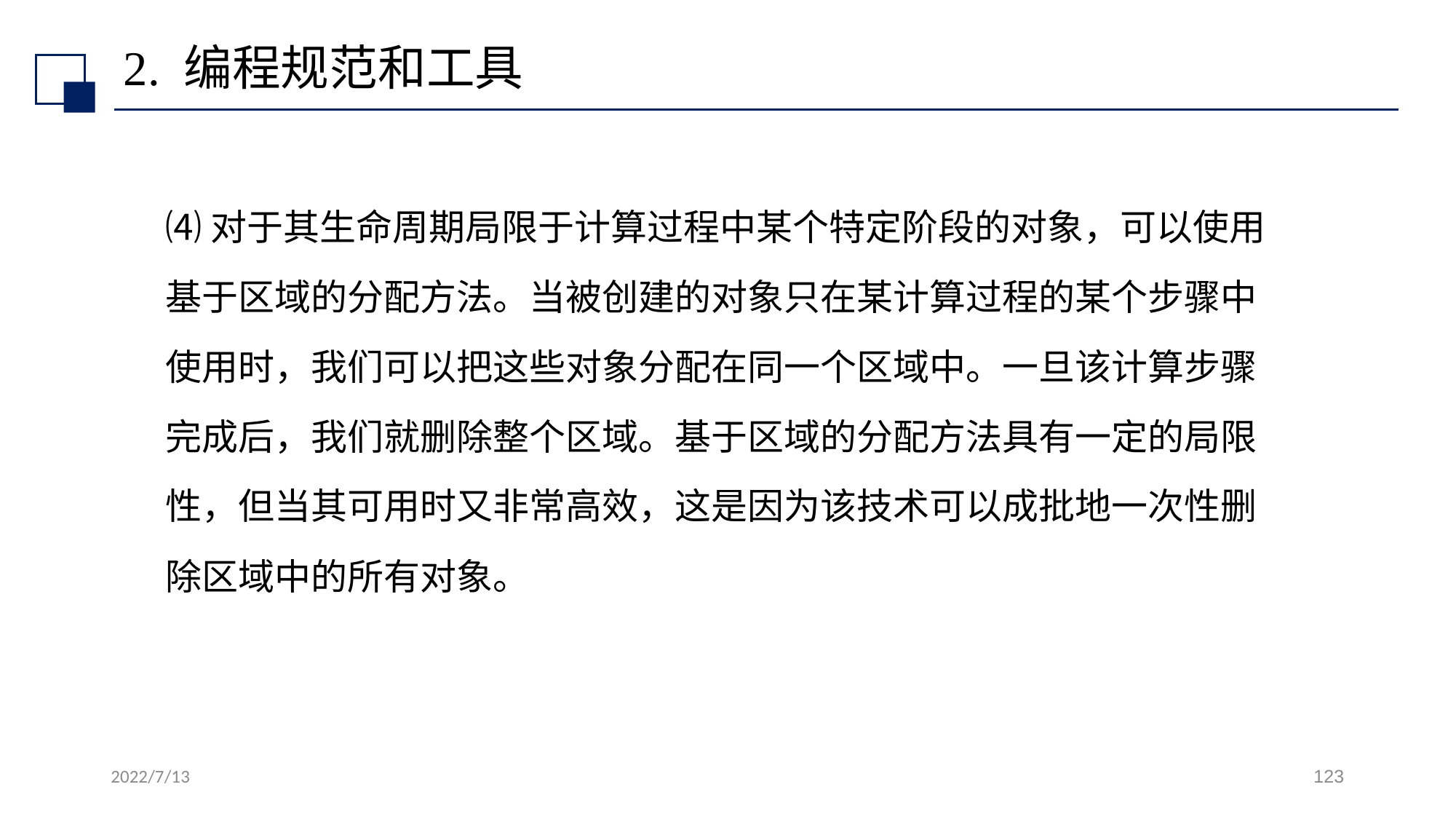

# 2. 编程规范和工具
⑷对于其生命周期局限于计算过程中某个特定阶段的对象，可以使用基于区域的分配方法。当被创建的对象只在某计算过程的某个步骤中使用时，我们可以把这些对象分配在同一个区域中。一旦该计算步骤完成后，我们就删除整个区域。基于区域的分配方法具有一定的局限性，但当其可用时又非常高效，这是因为该技术可以成批地一次性删除区域中的所有对象。
2022/7/13
123